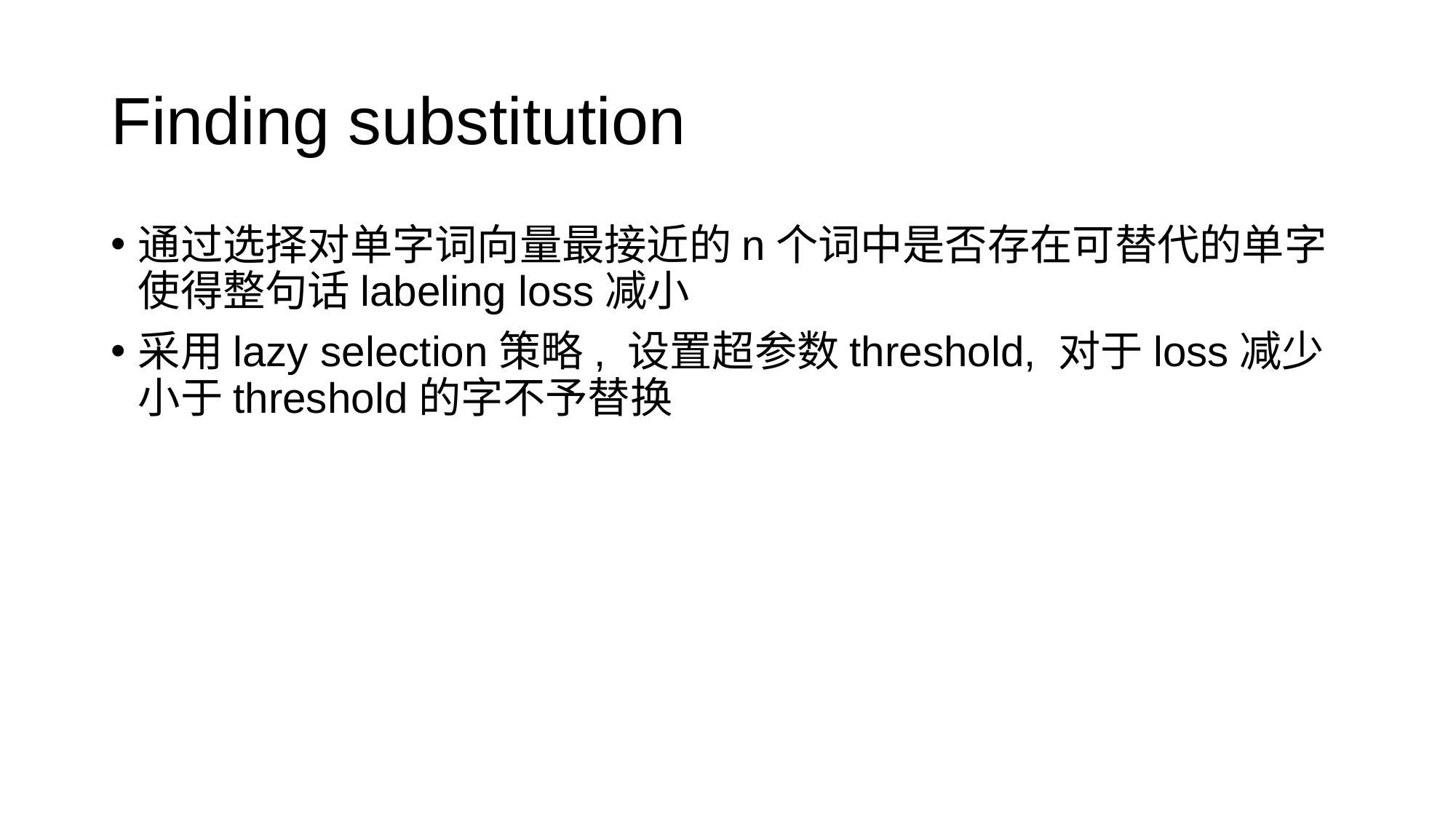

# Finding substitution
通过选择对单字词向量最接近的n个词中是否存在可替代的单字使得整句话labeling loss减小
采用lazy selection策略, 设置超参数threshold, 对于loss减少小于threshold的字不予替换